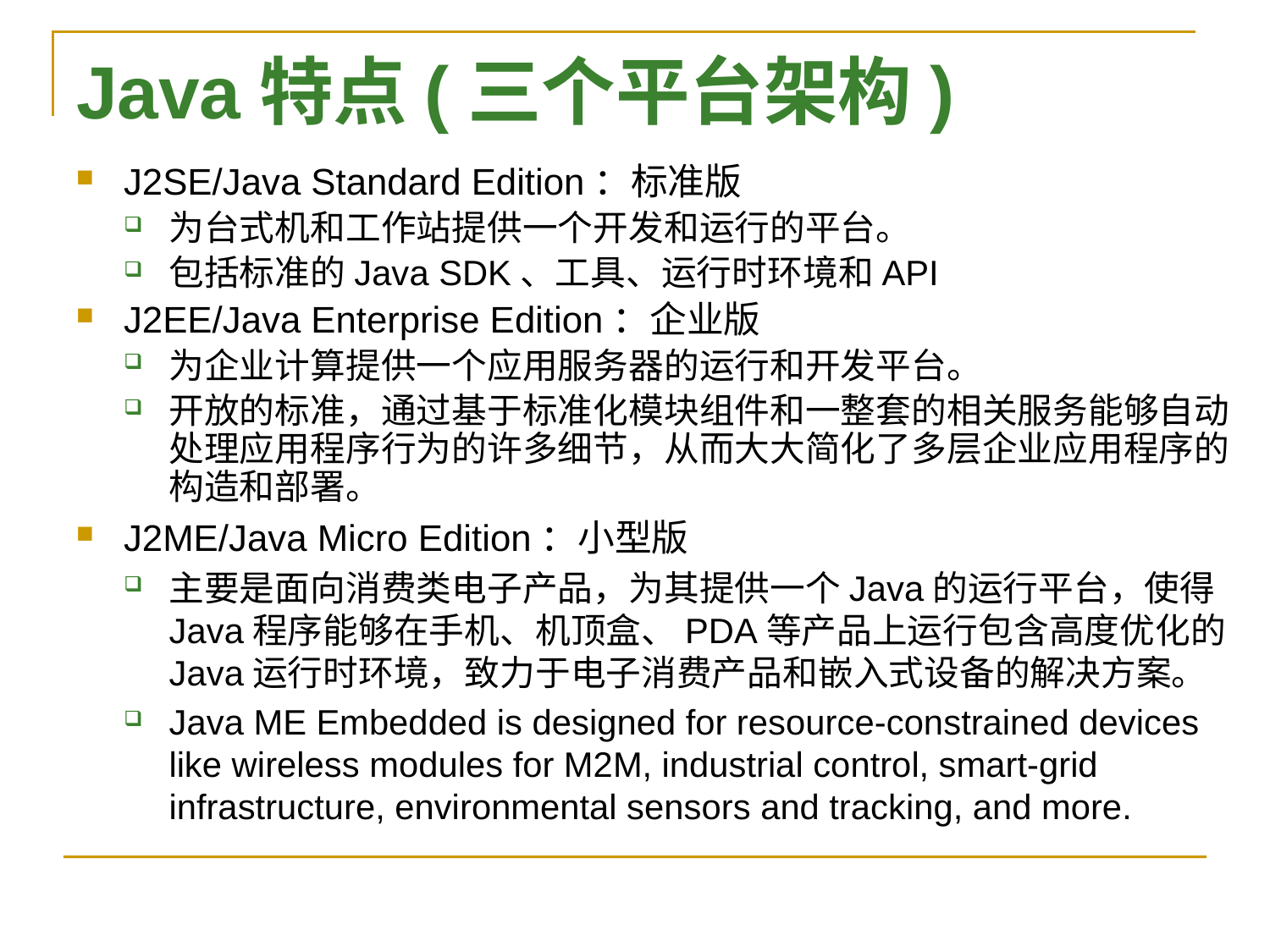

Java特点(三个平台架构)
J2SE/Java Standard Edition：标准版
为台式机和工作站提供一个开发和运行的平台。
包括标准的Java SDK、工具、运行时环境和API
J2EE/Java Enterprise Edition：企业版
为企业计算提供一个应用服务器的运行和开发平台。
开放的标准，通过基于标准化模块组件和一整套的相关服务能够自动处理应用程序行为的许多细节，从而大大简化了多层企业应用程序的构造和部署。
J2ME/Java Micro Edition：小型版
主要是面向消费类电子产品，为其提供一个Java的运行平台，使得Java程序能够在手机、机顶盒、PDA等产品上运行包含高度优化的Java运行时环境，致力于电子消费产品和嵌入式设备的解决方案。
Java ME Embedded is designed for resource-constrained devices like wireless modules for M2M, industrial control, smart-grid infrastructure, environmental sensors and tracking, and more.